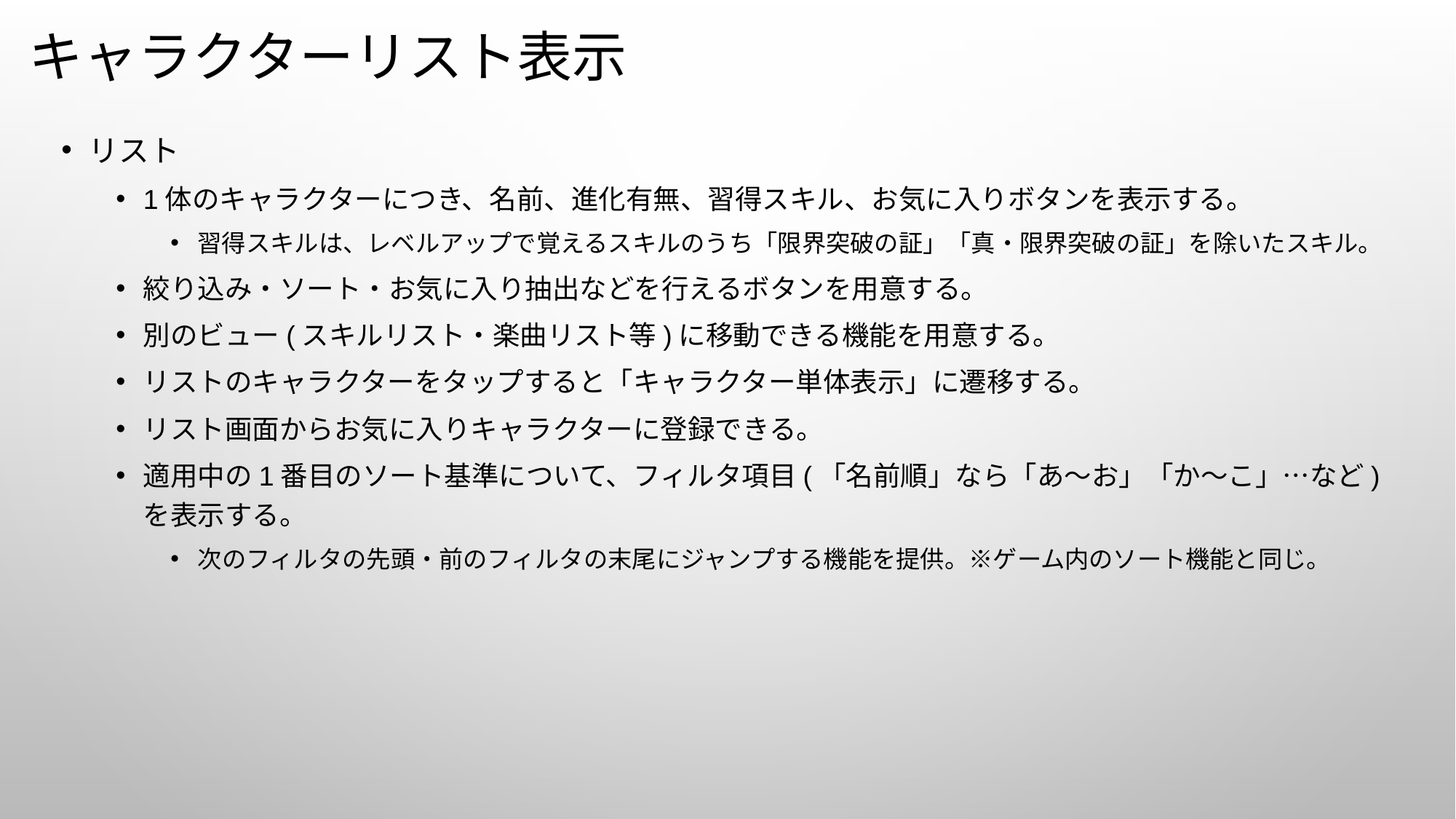

# キャラクターリスト表示
リスト
1体のキャラクターにつき、名前、進化有無、習得スキル、お気に入りボタンを表示する。
習得スキルは、レベルアップで覚えるスキルのうち「限界突破の証」「真・限界突破の証」を除いたスキル。
絞り込み・ソート・お気に入り抽出などを行えるボタンを用意する。
別のビュー(スキルリスト・楽曲リスト等)に移動できる機能を用意する。
リストのキャラクターをタップすると「キャラクター単体表示」に遷移する。
リスト画面からお気に入りキャラクターに登録できる。
適用中の1番目のソート基準について、フィルタ項目(「名前順」なら「あ～お」「か～こ」…など)を表示する。
次のフィルタの先頭・前のフィルタの末尾にジャンプする機能を提供。※ゲーム内のソート機能と同じ。